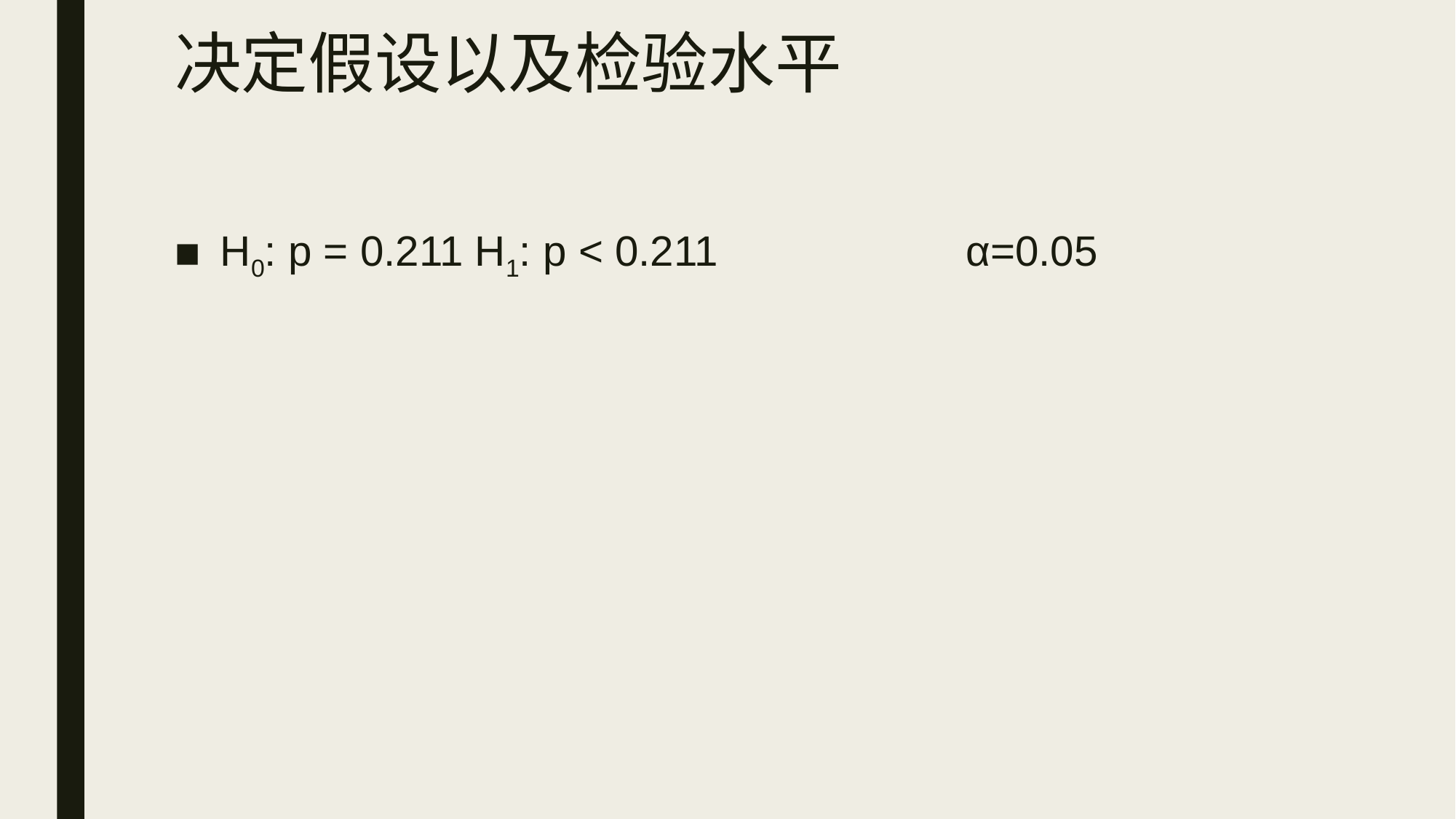

# 决定假设以及检验水平
H0: p = 0.211 H1: p < 0.211                     α=0.05